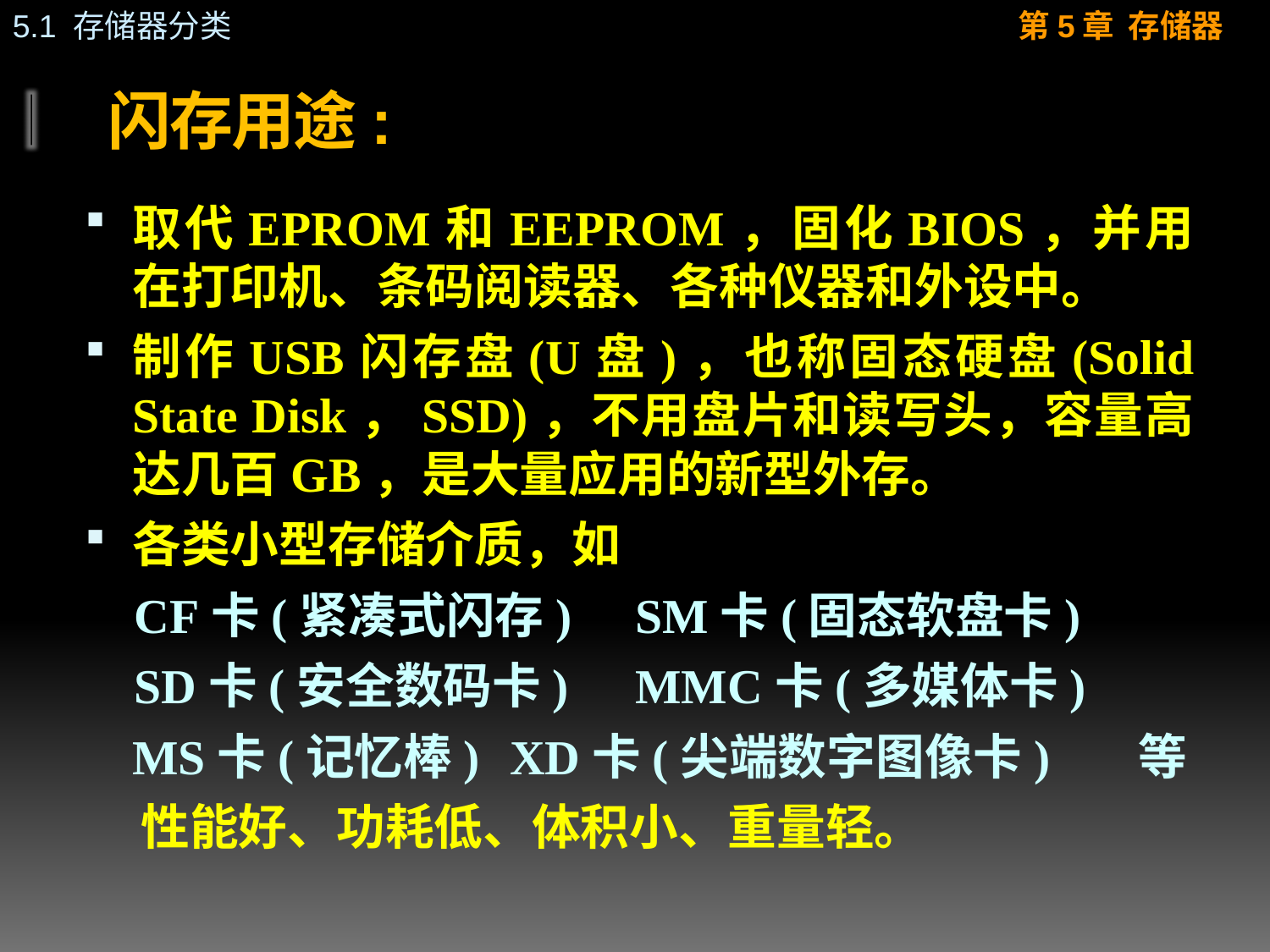

# 闪存用途:
取代EPROM和EEPROM，固化BIOS，并用在打印机、条码阅读器、各种仪器和外设中。
制作USB闪存盘(U盘)，也称固态硬盘(Solid State Disk，SSD)，不用盘片和读写头，容量高达几百GB，是大量应用的新型外存。
各类小型存储介质，如
    CF卡(紧凑式闪存) 	SM卡(固态软盘卡)
    SD卡(安全数码卡)	MMC卡(多媒体卡)
	MS卡(记忆棒) 		XD卡(尖端数字图像卡)	等
    性能好、功耗低、体积小、重量轻。